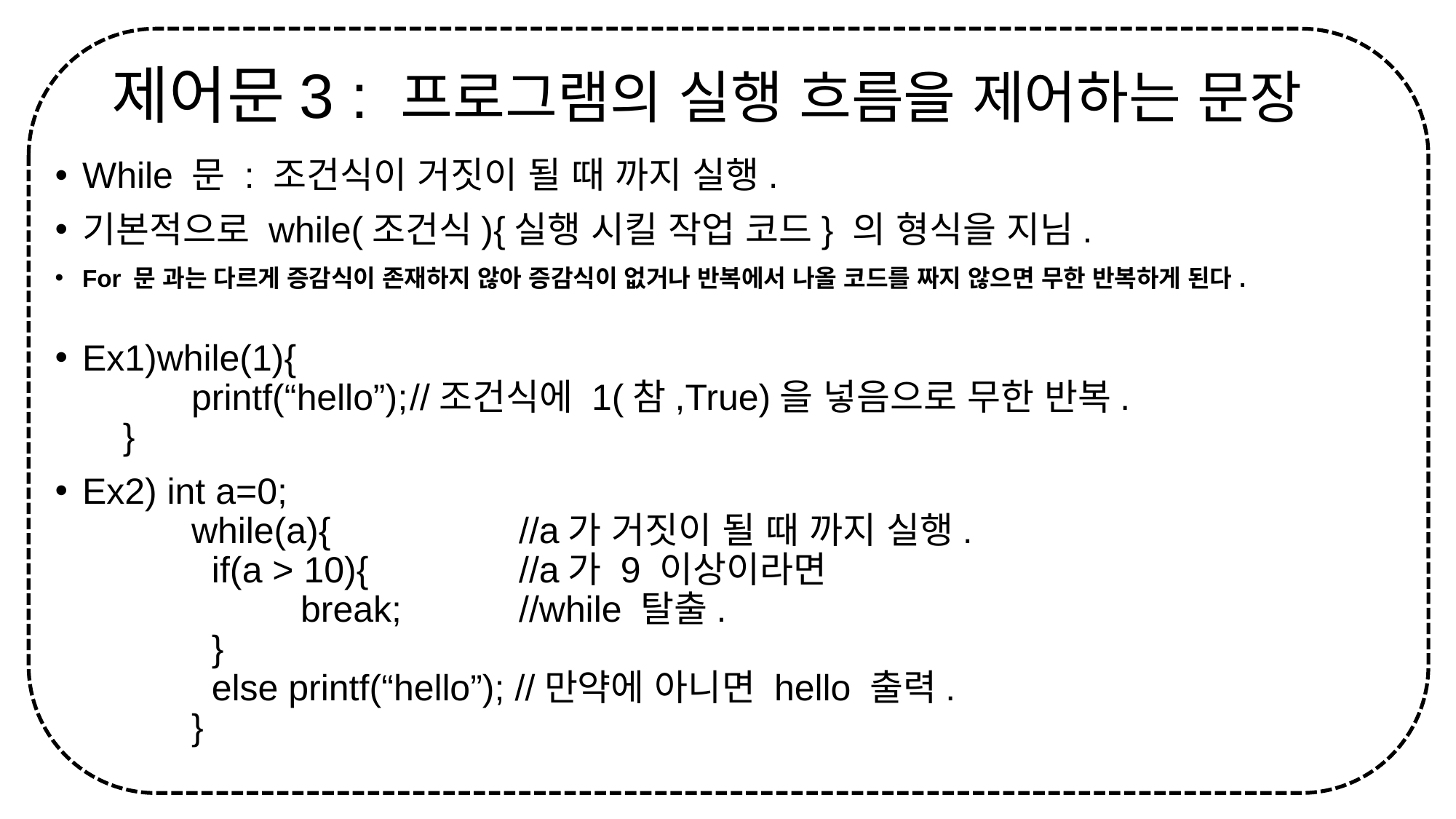

# 제어문3 : 프로그램의 실행 흐름을 제어하는 문장
While 문 : 조건식이 거짓이 될 때 까지 실행.
기본적으로 while(조건식){실행 시킬 작업 코드} 의 형식을 지님.
For 문 과는 다르게 증감식이 존재하지 않아 증감식이 없거나 반복에서 나올 코드를 짜지 않으면 무한 반복하게 된다.

Ex1)while(1){
	printf(“hello”);	//조건식에 1(참,True)을 넣음으로 무한 반복.
    }
Ex2) int a=0;
	while(a){		//a가 거짓이 될 때 까지 실행.
	  if(a > 10){		//a가 9 이상이라면
	 	break;		//while 탈출.
	  }
	  else printf(“hello”); //만약에 아니면 hello 출력.
    	}